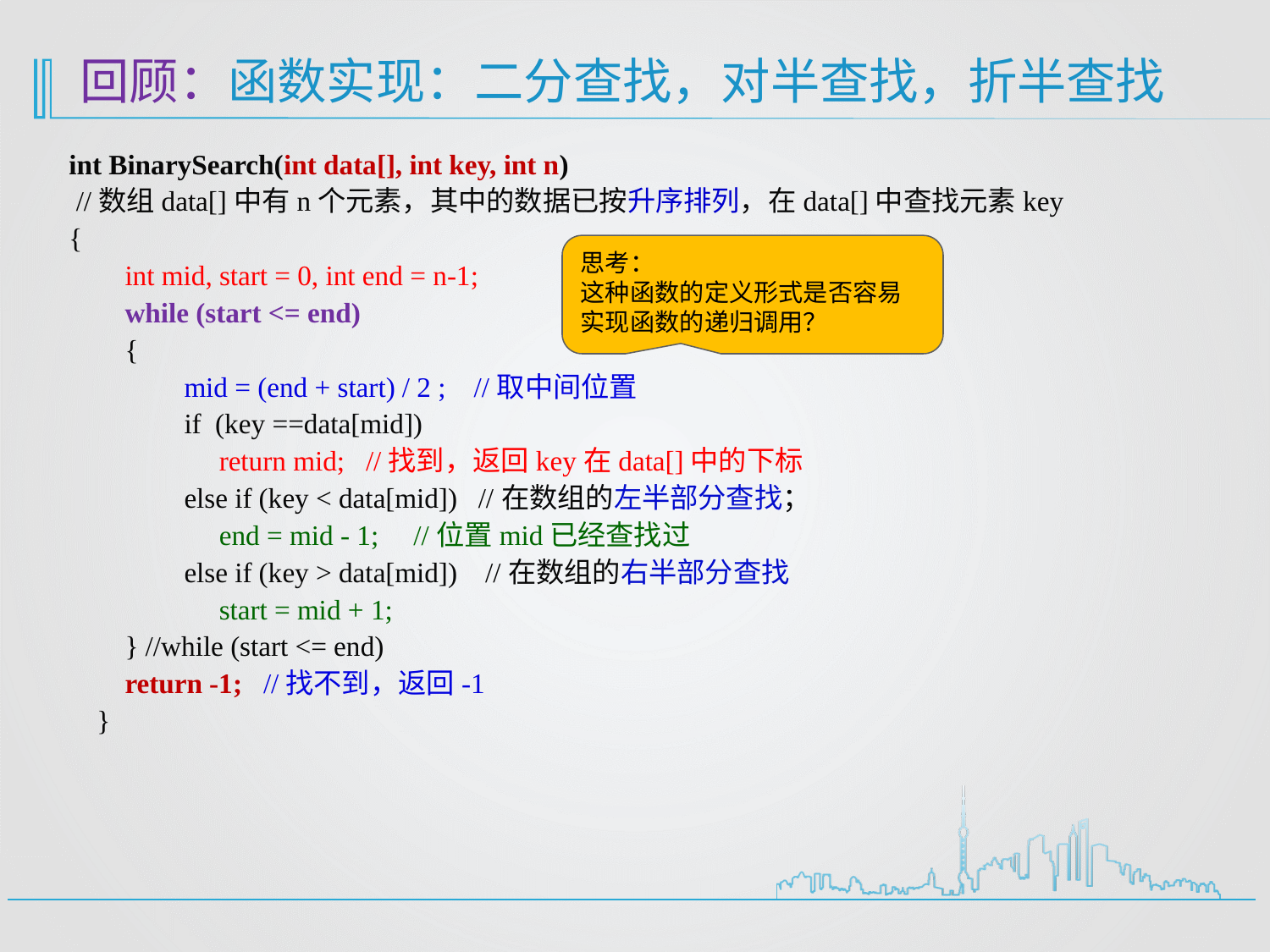

# 回顾：函数实现：二分查找，对半查找，折半查找
int BinarySearch(int data[], int key, int n)
 //数组data[]中有n个元素，其中的数据已按升序排列，在data[]中查找元素key
{
        int mid, start = 0, int end = n-1;
        while (start <= end)
        {
    mid = (end + start) / 2 ;    //取中间位置
    if  (key ==data[mid])
         return mid;   //找到，返回key在data[]中的下标
    else if (key < data[mid])   //在数组的左半部分查找；
         end = mid - 1;     //位置mid已经查找过
    else if (key > data[mid])    //在数组的右半部分查找
         start = mid + 1;
        } //while (start <= end)
        return -1;   //找不到，返回-1
    }
思考：
这种函数的定义形式是否容易实现函数的递归调用？